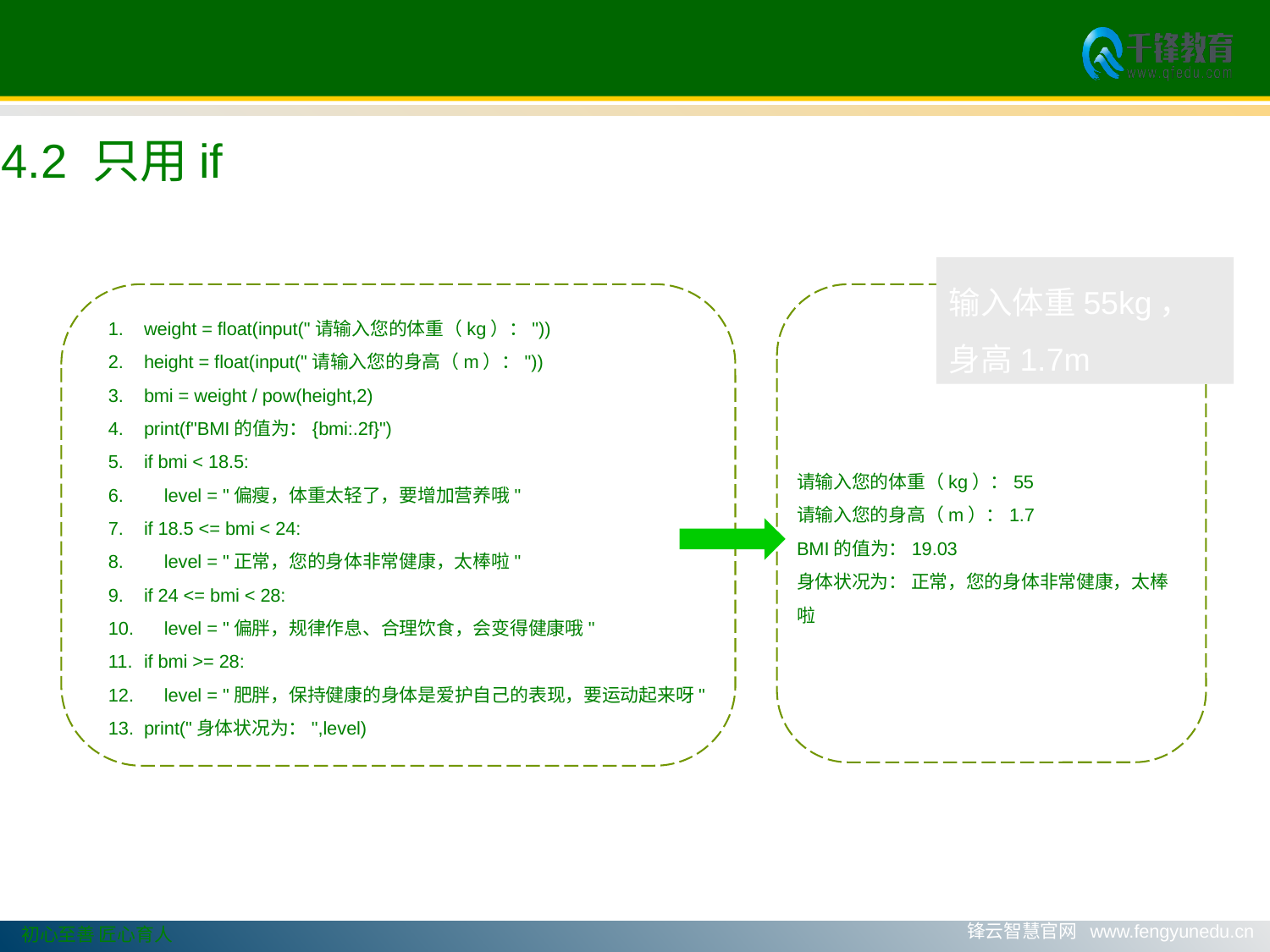

4.2 只用if
4.2.3 if语句-计算BMI
输入体重55kg，身高1.7m

weight = float(input("请输入您的体重（kg）："))
height = float(input("请输入您的身高（m）："))
bmi = weight / pow(height,2)
print(f"BMI的值为：{bmi:.2f}")
if bmi < 18.5:
    level = "偏瘦，体重太轻了，要增加营养哦"
if 18.5 <= bmi < 24:
    level = "正常，您的身体非常健康，太棒啦"
if 24 <= bmi < 28:
    level = "偏胖，规律作息、合理饮食，会变得健康哦"
if bmi >= 28:
    level = "肥胖，保持健康的身体是爱护自己的表现，要运动起来呀"
print("身体状况为：",level)
请输入您的体重（kg）：55
请输入您的身高（m）：1.7
BMI的值为：19.03
身体状况为： 正常，您的身体非常健康，太棒啦